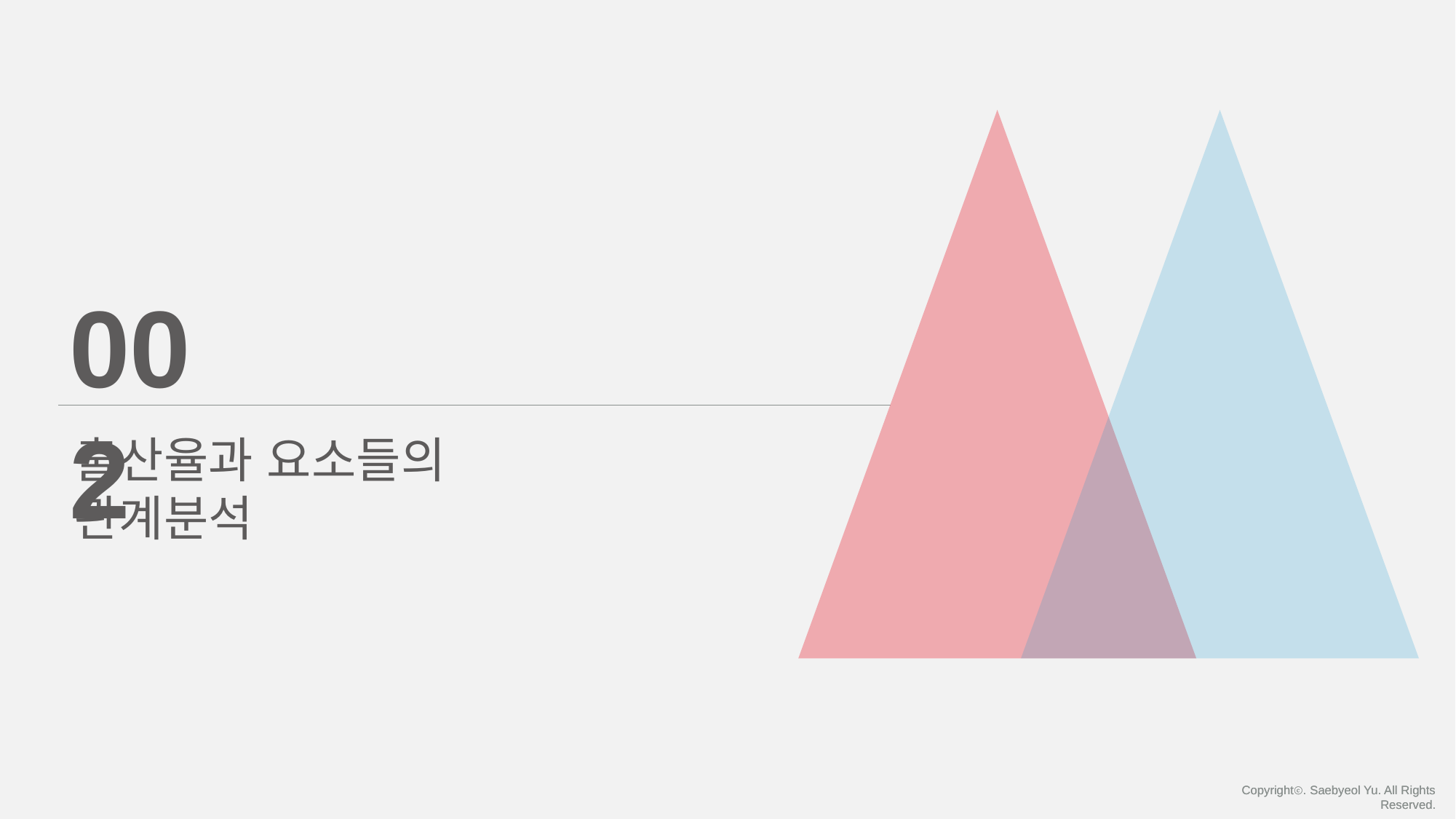

002
출산율과 요소들의 관계분석
Copyrightⓒ. Saebyeol Yu. All Rights Reserved.